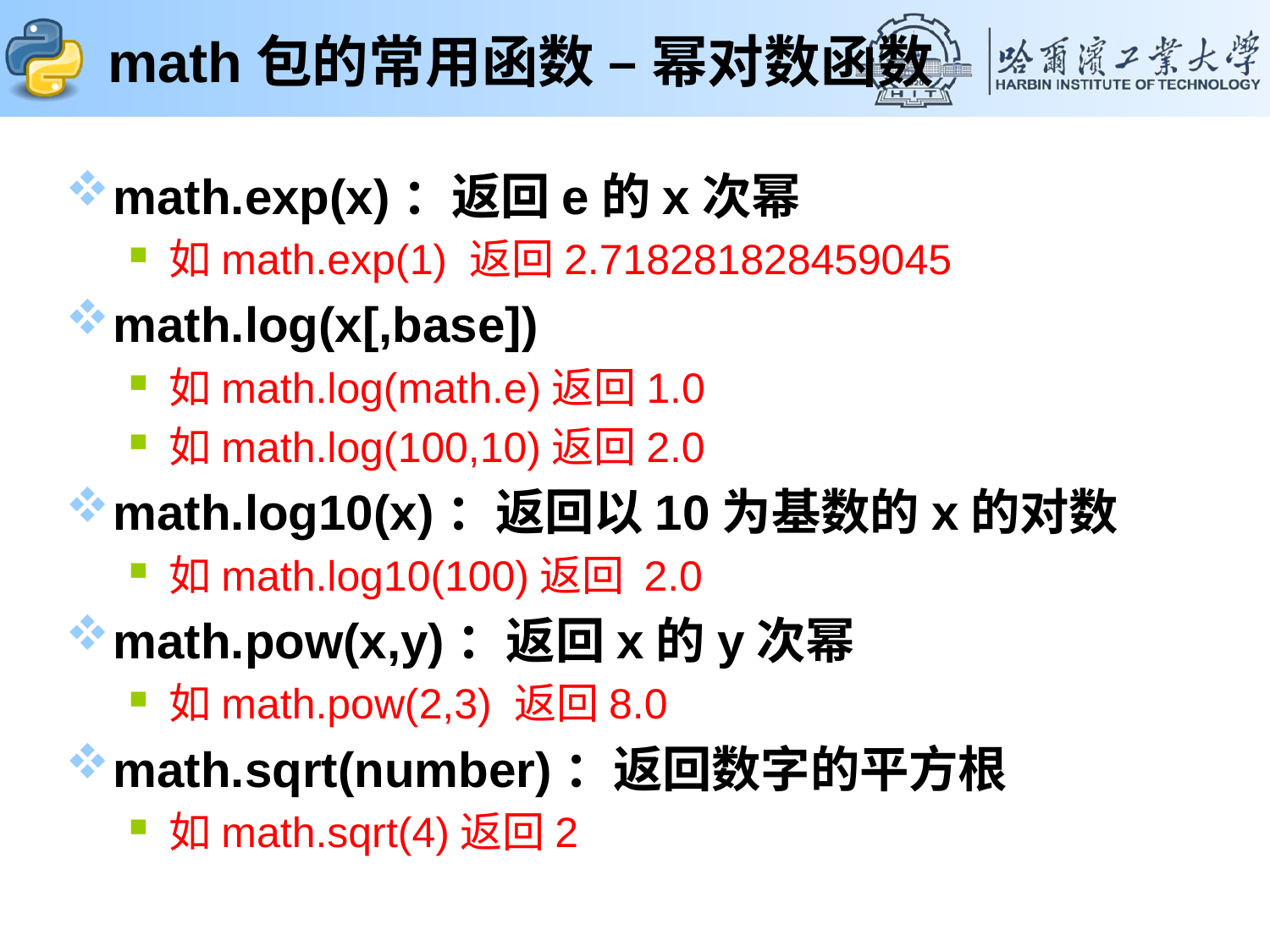

# math包的常用函数 – 幂对数函数
math.exp(x)：返回e的x次幂
如math.exp(1) 返回2.718281828459045
math.log(x[,base])
如math.log(math.e)返回1.0
如math.log(100,10)返回2.0
math.log10(x)：返回以10为基数的x的对数
如math.log10(100)返回 2.0
math.pow(x,y)：返回x的y次幂
如math.pow(2,3) 返回8.0
math.sqrt(number)：返回数字的平方根
如math.sqrt(4)返回2